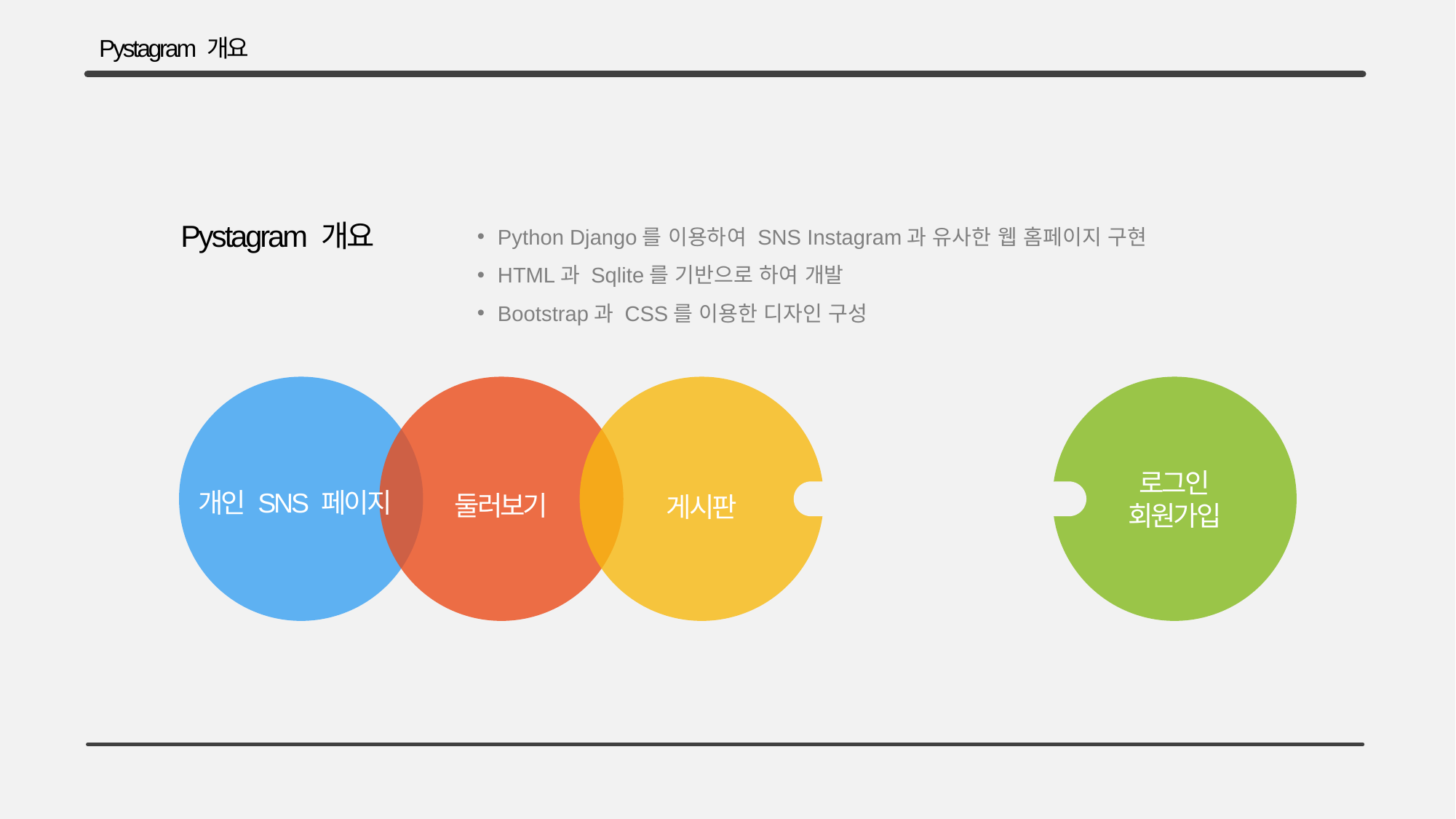

Pystagram 개요
Python Django를 이용하여 SNS Instagram과 유사한 웹 홈페이지 구현
HTML과 Sqlite를 기반으로 하여 개발
Bootstrap과 CSS를 이용한 디자인 구성
Pystagram 개요

로그인
회원가입
개인 SNS 페이지

둘러보기
게시판